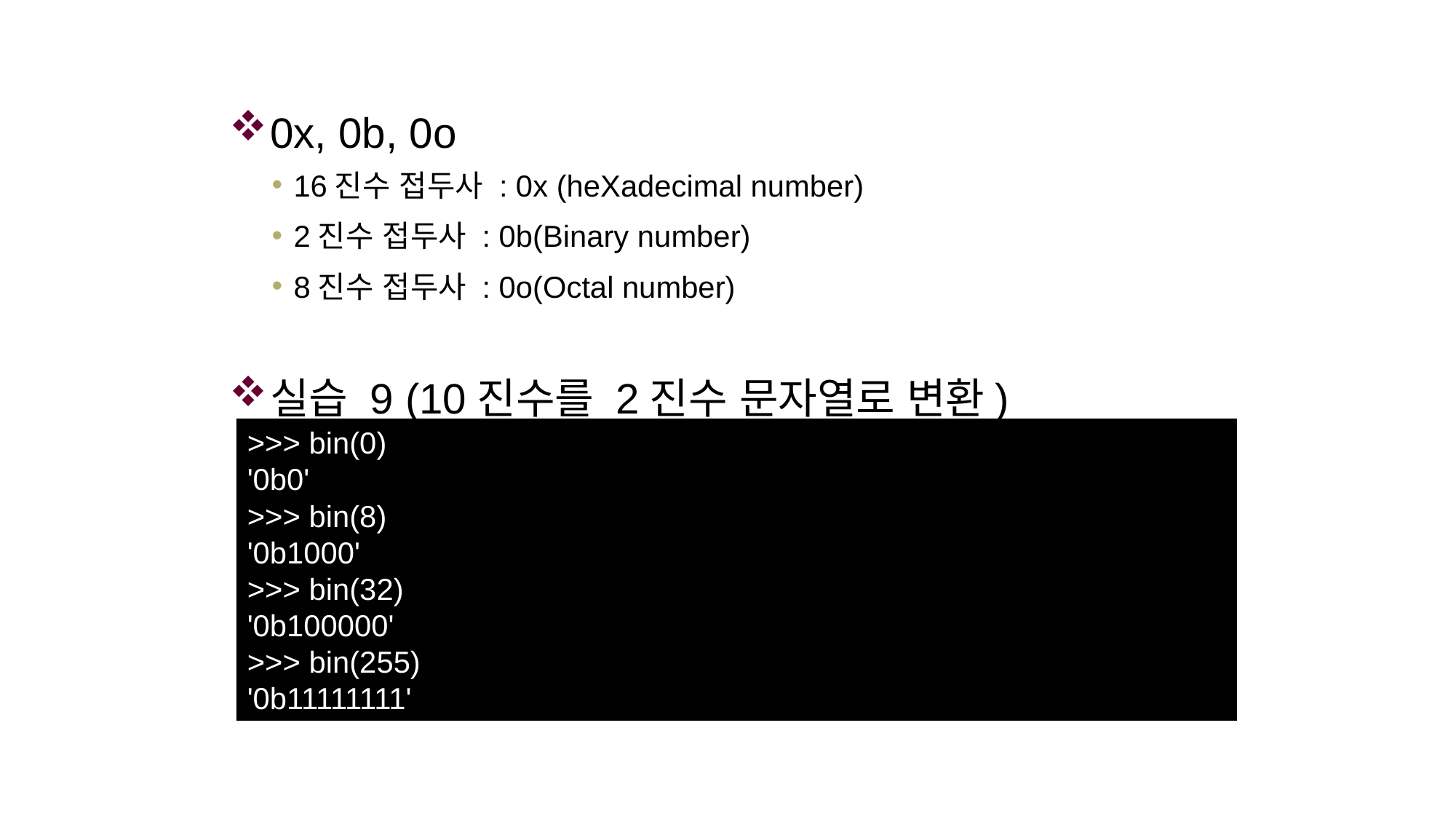

0x, 0b, 0o
16진수 접두사 : 0x (heXadecimal number)
2진수 접두사 : 0b(Binary number)
8진수 접두사 : 0o(Octal number)

실습 9 (10진수를 2진수 문자열로 변환)
>>> bin(0)
'0b0'
>>> bin(8)
'0b1000'
>>> bin(32)
'0b100000'
>>> bin(255)
'0b11111111'